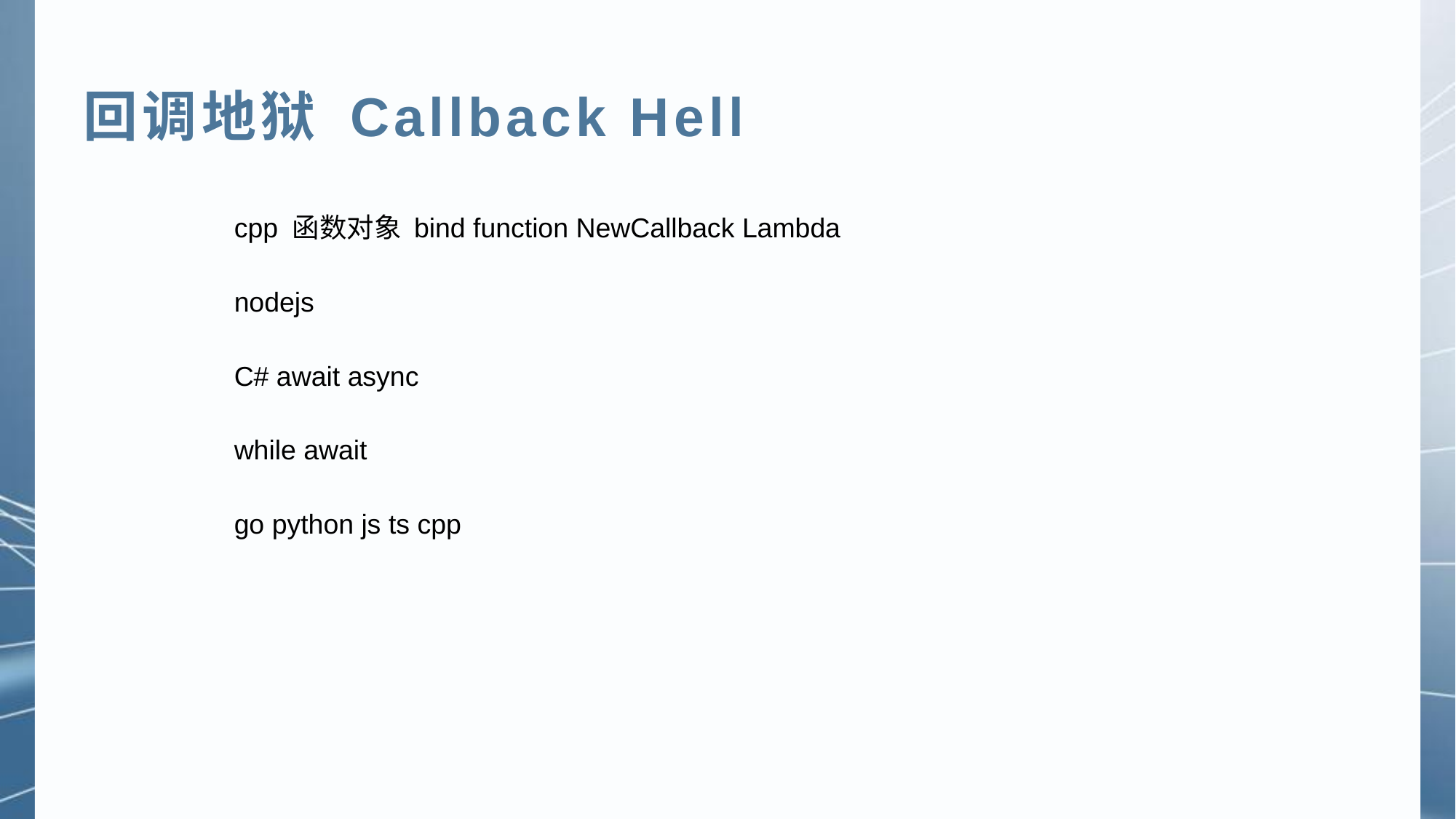

回调地狱 Callback Hell
cpp 函数对象 bind function NewCallback Lambda
nodejs
C# await async
while await
go python js ts cpp